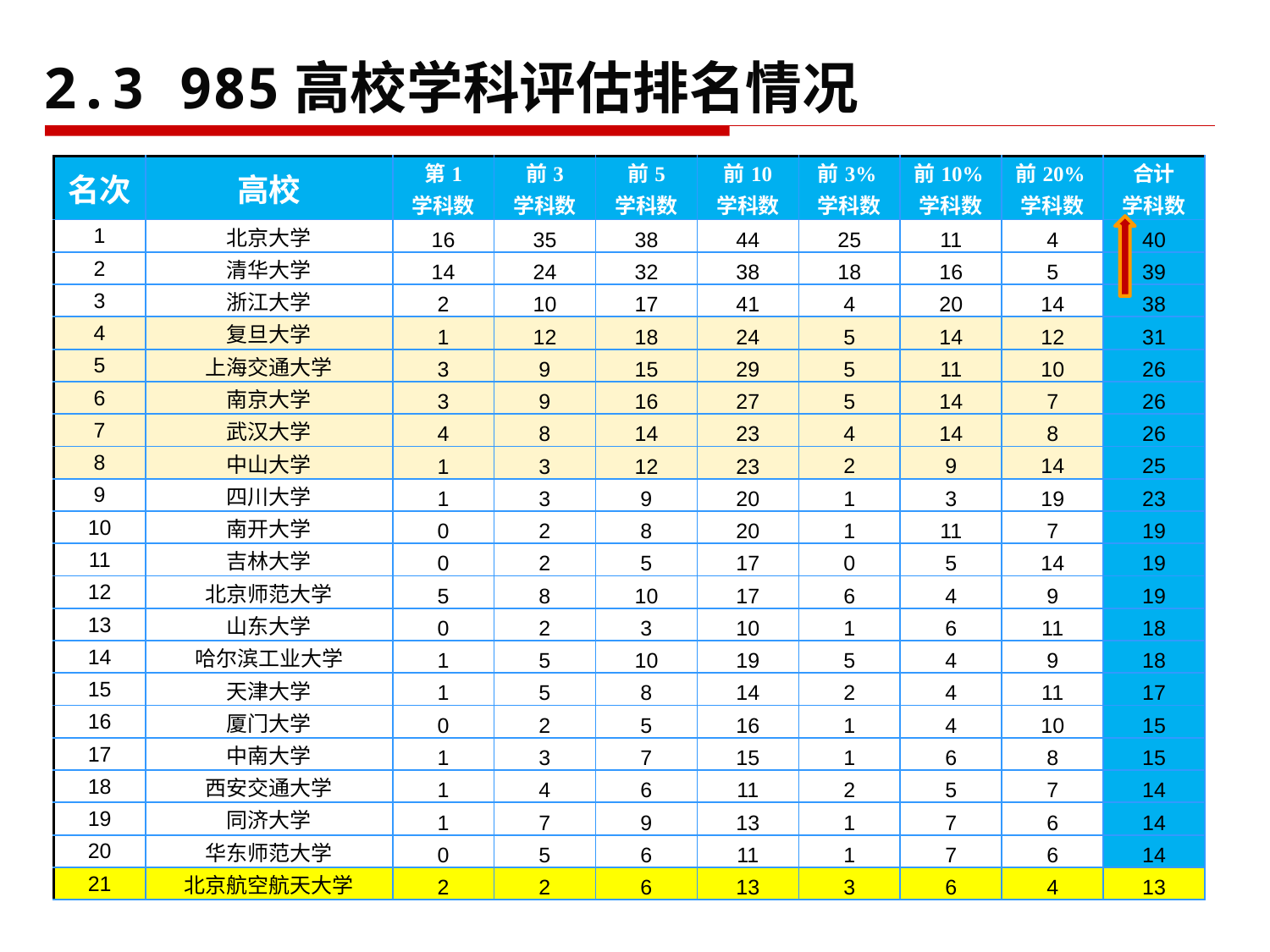

2.3 985高校学科评估排名情况
| 名次 | 高校 | 第1 学科数 | 前3 学科数 | 前5 学科数 | 前10 学科数 | 前3%学科数 | 前10%学科数 | 前20%学科数 | 合计 学科数 |
| --- | --- | --- | --- | --- | --- | --- | --- | --- | --- |
| 1 | 北京大学 | 16 | 35 | 38 | 44 | 25 | 11 | 4 | 40 |
| 2 | 清华大学 | 14 | 24 | 32 | 38 | 18 | 16 | 5 | 39 |
| 3 | 浙江大学 | 2 | 10 | 17 | 41 | 4 | 20 | 14 | 38 |
| 4 | 复旦大学 | 1 | 12 | 18 | 24 | 5 | 14 | 12 | 31 |
| 5 | 上海交通大学 | 3 | 9 | 15 | 29 | 5 | 11 | 10 | 26 |
| 6 | 南京大学 | 3 | 9 | 16 | 27 | 5 | 14 | 7 | 26 |
| 7 | 武汉大学 | 4 | 8 | 14 | 23 | 4 | 14 | 8 | 26 |
| 8 | 中山大学 | 1 | 3 | 12 | 23 | 2 | 9 | 14 | 25 |
| 9 | 四川大学 | 1 | 3 | 9 | 20 | 1 | 3 | 19 | 23 |
| 10 | 南开大学 | 0 | 2 | 8 | 20 | 1 | 11 | 7 | 19 |
| 11 | 吉林大学 | 0 | 2 | 5 | 17 | 0 | 5 | 14 | 19 |
| 12 | 北京师范大学 | 5 | 8 | 10 | 17 | 6 | 4 | 9 | 19 |
| 13 | 山东大学 | 0 | 2 | 3 | 10 | 1 | 6 | 11 | 18 |
| 14 | 哈尔滨工业大学 | 1 | 5 | 10 | 19 | 5 | 4 | 9 | 18 |
| 15 | 天津大学 | 1 | 5 | 8 | 14 | 2 | 4 | 11 | 17 |
| 16 | 厦门大学 | 0 | 2 | 5 | 16 | 1 | 4 | 10 | 15 |
| 17 | 中南大学 | 1 | 3 | 7 | 15 | 1 | 6 | 8 | 15 |
| 18 | 西安交通大学 | 1 | 4 | 6 | 11 | 2 | 5 | 7 | 14 |
| 19 | 同济大学 | 1 | 7 | 9 | 13 | 1 | 7 | 6 | 14 |
| 20 | 华东师范大学 | 0 | 5 | 6 | 11 | 1 | 7 | 6 | 14 |
| 21 | 北京航空航天大学 | 2 | 2 | 6 | 13 | 3 | 6 | 4 | 13 |